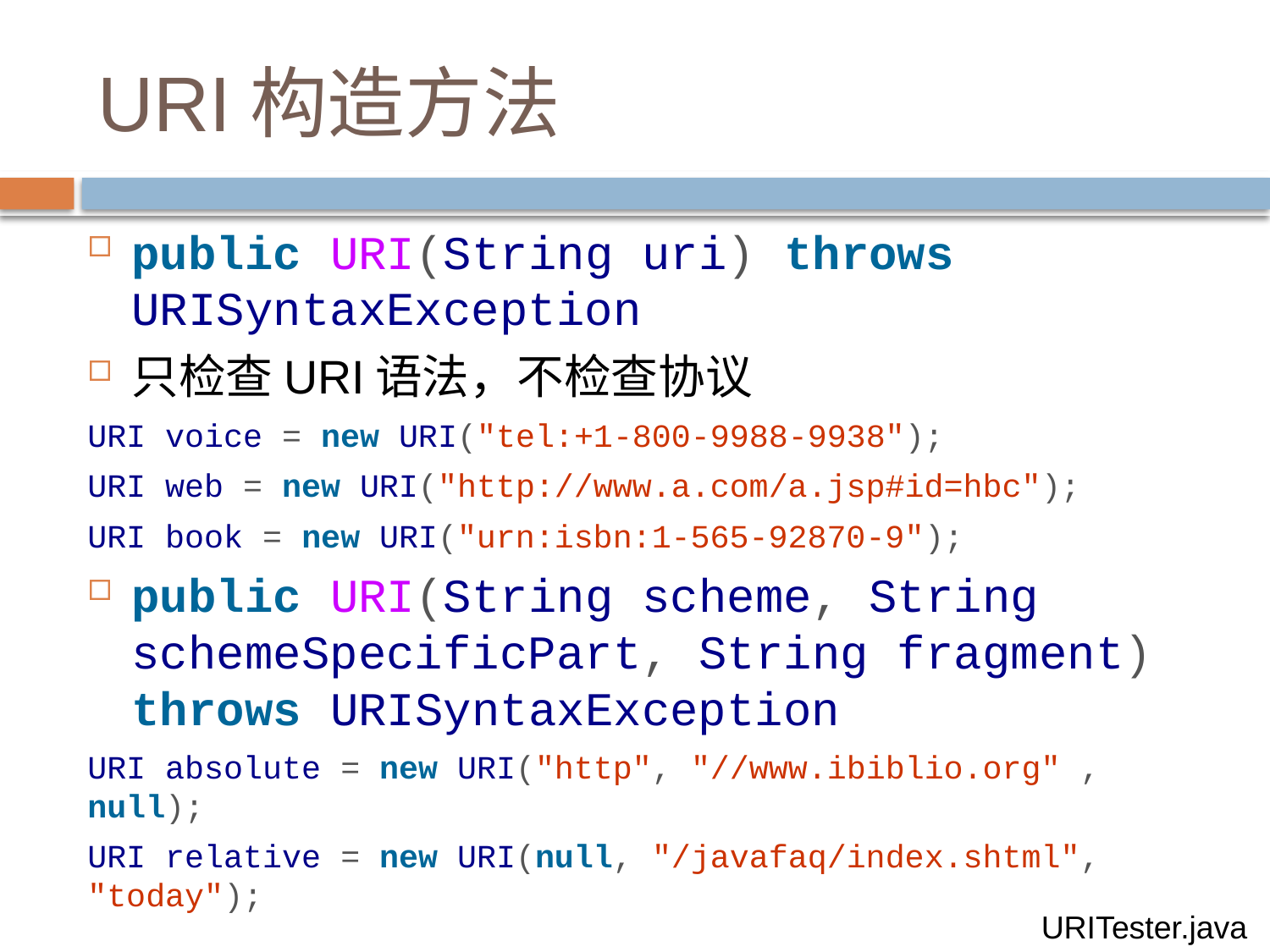

# URI构造方法
public URI(String uri) throws URISyntaxException
只检查URI语法，不检查协议
URI voice = new URI("tel:+1-800-9988-9938");
URI web = new URI("http://www.a.com/a.jsp#id=hbc");
URI book = new URI("urn:isbn:1-565-92870-9");
public URI(String scheme, String schemeSpecificPart, String fragment) throws URISyntaxException
URI absolute = new URI("http", "//www.ibiblio.org" , null);
URI relative = new URI(null, "/javafaq/index.shtml", "today");

URITester.java